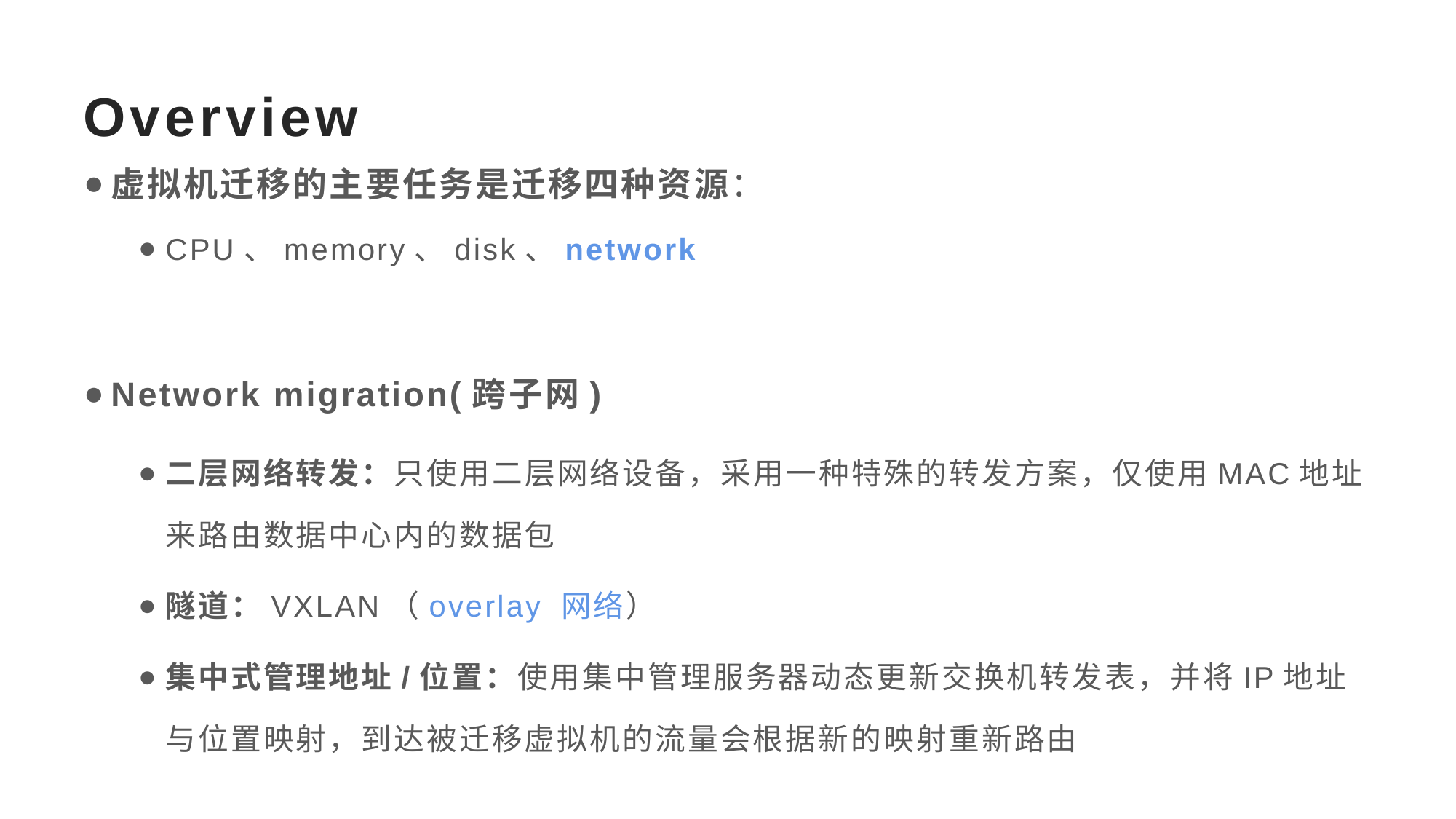

# Overview
虚拟机迁移的主要任务是迁移四种资源：
CPU、memory、disk、network

Network migration(跨子网)
二层网络转发：只使用二层网络设备，采用一种特殊的转发方案，仅使用MAC地址来路由数据中心内的数据包
隧道：VXLAN（overlay 网络）
集中式管理地址/位置：使用集中管理服务器动态更新交换机转发表，并将IP地址与位置映射，到达被迁移虚拟机的流量会根据新的映射重新路由